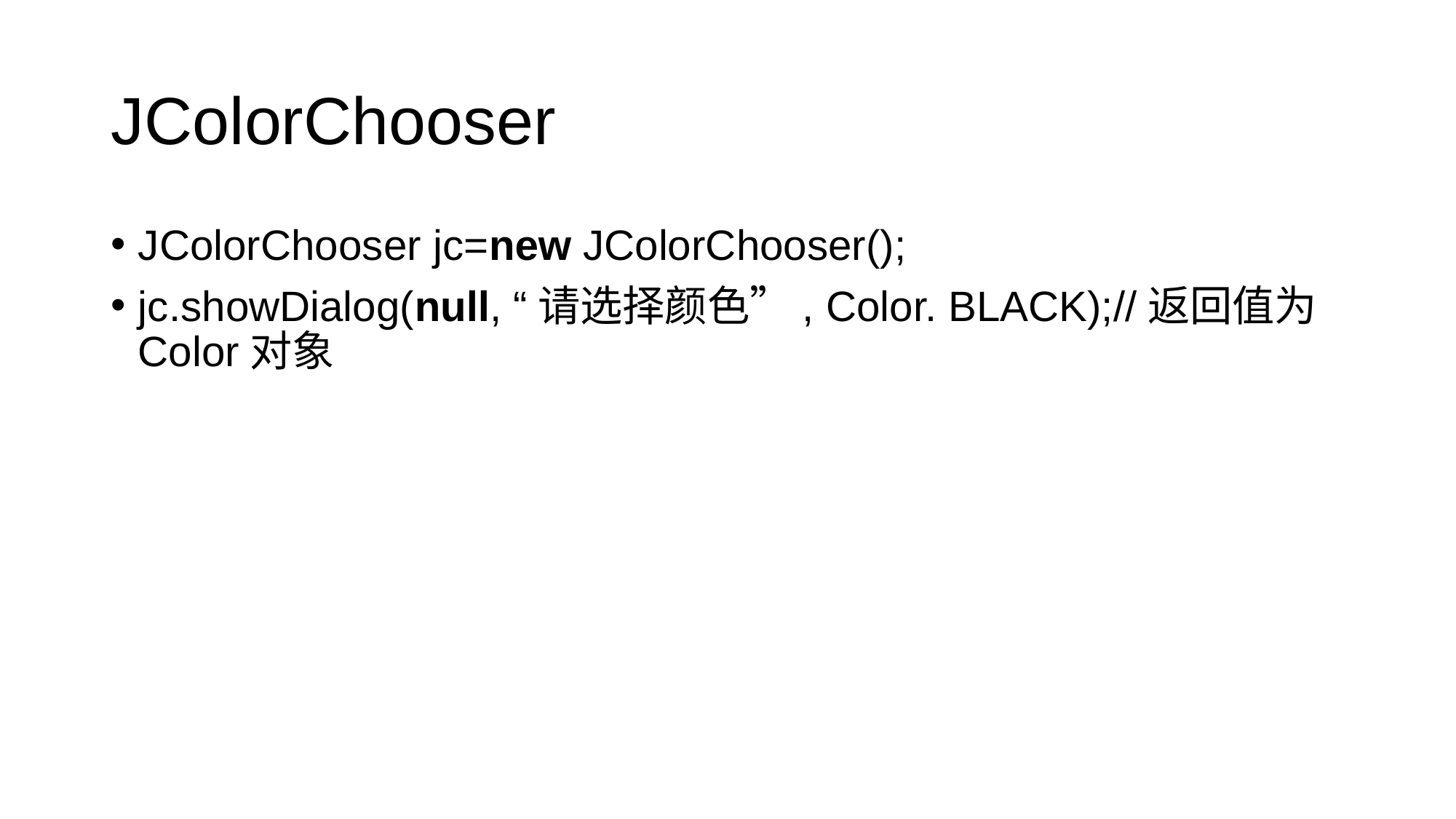

# JColorChooser
JColorChooser jc=new JColorChooser();
jc.showDialog(null, “请选择颜色”, Color. BLACK);//返回值为Color对象